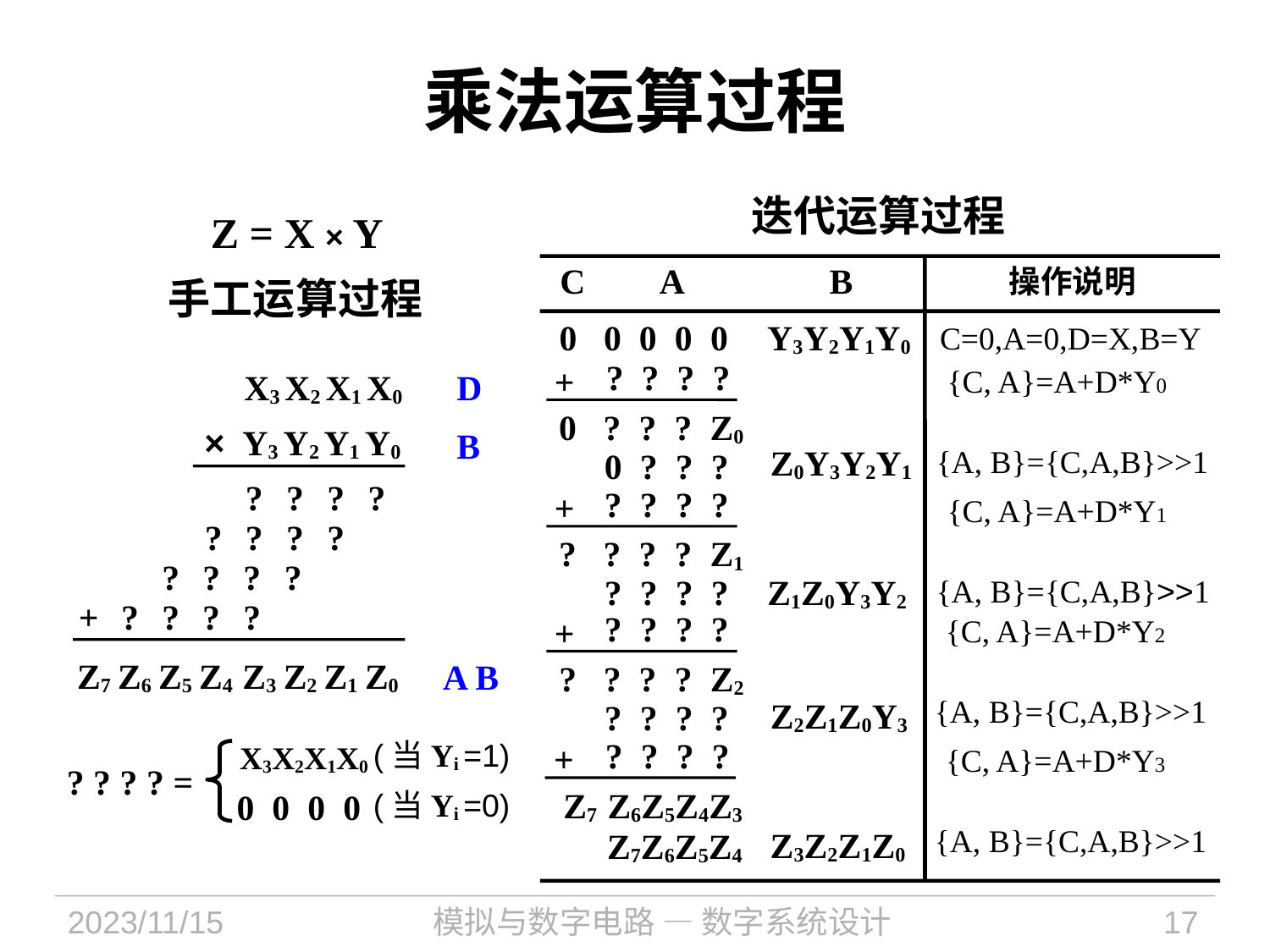

# 乘法运算过程
迭代运算过程
C
A
B

操作说明
0   0  0  0  0
Y3Y2Y1Y0
C=0,A=0,D=X,B=Y
?  ?  ?  ?
+
{C, A}=A+D*Y0

0   ?  ?  ?  Z0
Z0Y3Y2Y1
0  ?  ?  ?
{A, B}={C,A,B}>>1
?  ?  ?  ?
+
{C, A}=A+D*Y1
?   ?  ?  ?  Z1
?  ?  ?  ?
Z1Z0Y3Y2
{A, B}={C,A,B}>>1
?  ?  ?  ?
+
{C, A}=A+D*Y2
?   ?  ?  ?  Z2
Z2Z1Z0Y3
?  ?  ?  ?
{A, B}={C,A,B}>>1
?  ?  ?  ?
+
{C, A}=A+D*Y3
Z7  Z6Z5Z4Z3
Z3Z2Z1Z0
Z7Z6Z5Z4
{A, B}={C,A,B}>>1
Z = X × Y
手工运算过程
X3
X2
X1
X0
D
B
A B
×
Y3
Y2
Y1
Y0

?
?
?
?
?
?
?
?
?
?
?
?
+
?
?
?
?

Z7
Z6
Z5
Z4
Z3
Z2
Z1
Z0
(当Yi =1)
X3X2X1X0

? ? ? ? =
(当Yi =0)
0  0  0  0
2023/11/15
模拟与数字电路 — 数字系统设计
17